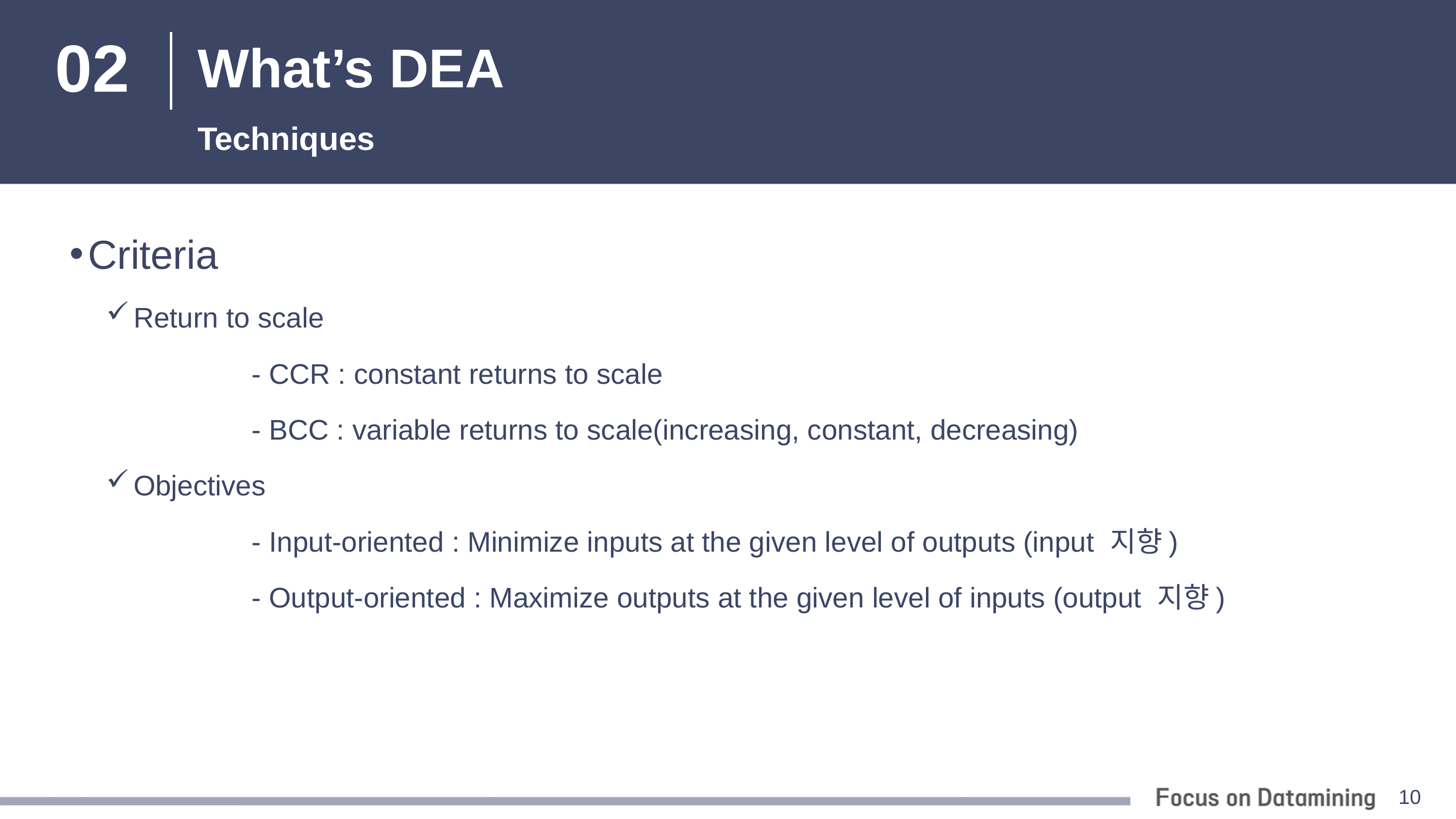

02
# What’s DEA
Techniques

Criteria
Return to scale
		- CCR : constant returns to scale
		- BCC : variable returns to scale(increasing, constant, decreasing)
Objectives
		- Input-oriented : Minimize inputs at the given level of outputs (input 지향)
		- Output-oriented : Maximize outputs at the given level of inputs (output 지향)